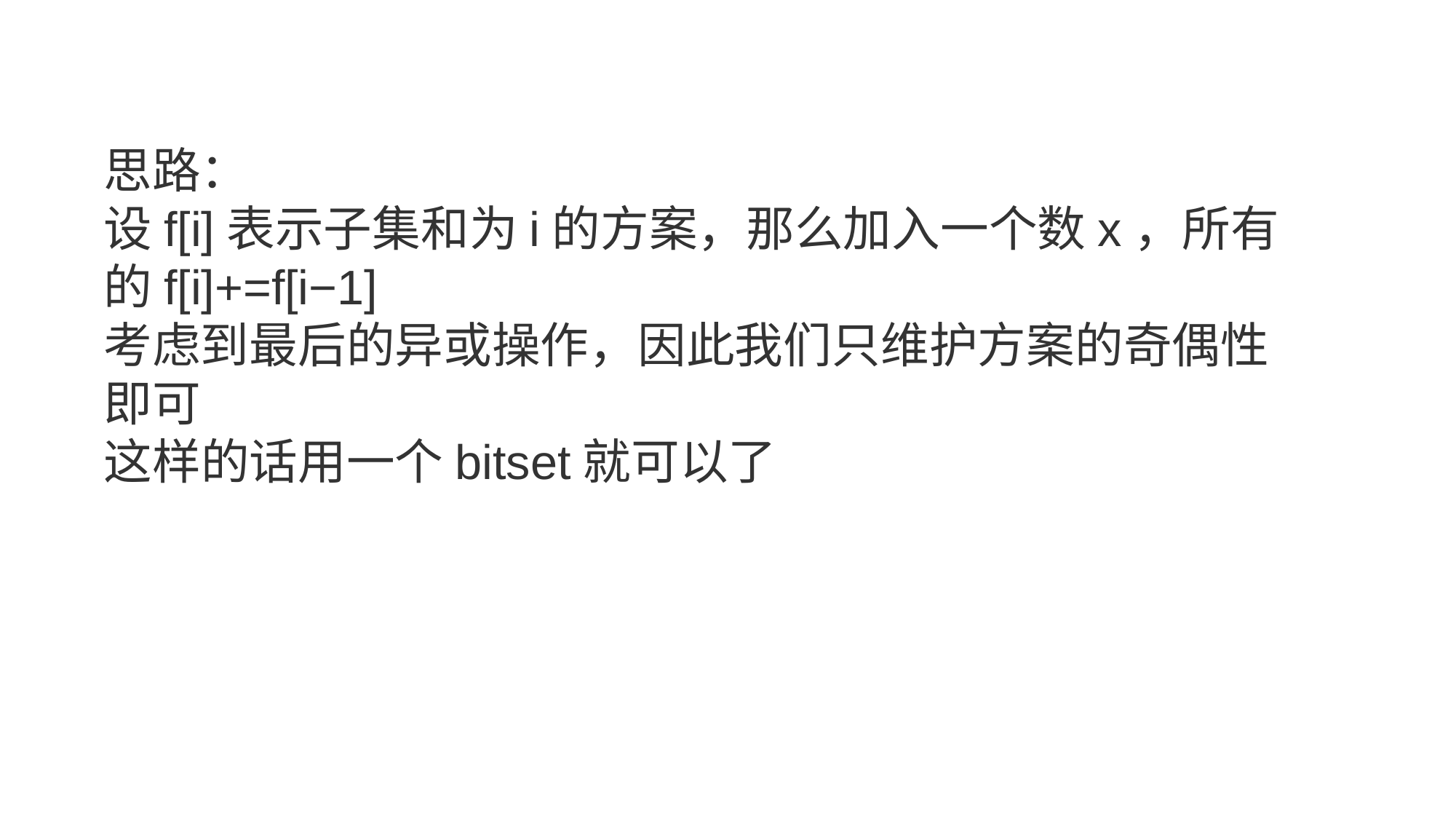

思路：
设f[i]表示子集和为i的方案，那么加入一个数x，所有的f[i]+=f[i−1]
考虑到最后的异或操作，因此我们只维护方案的奇偶性即可
这样的话用一个bitset就可以了